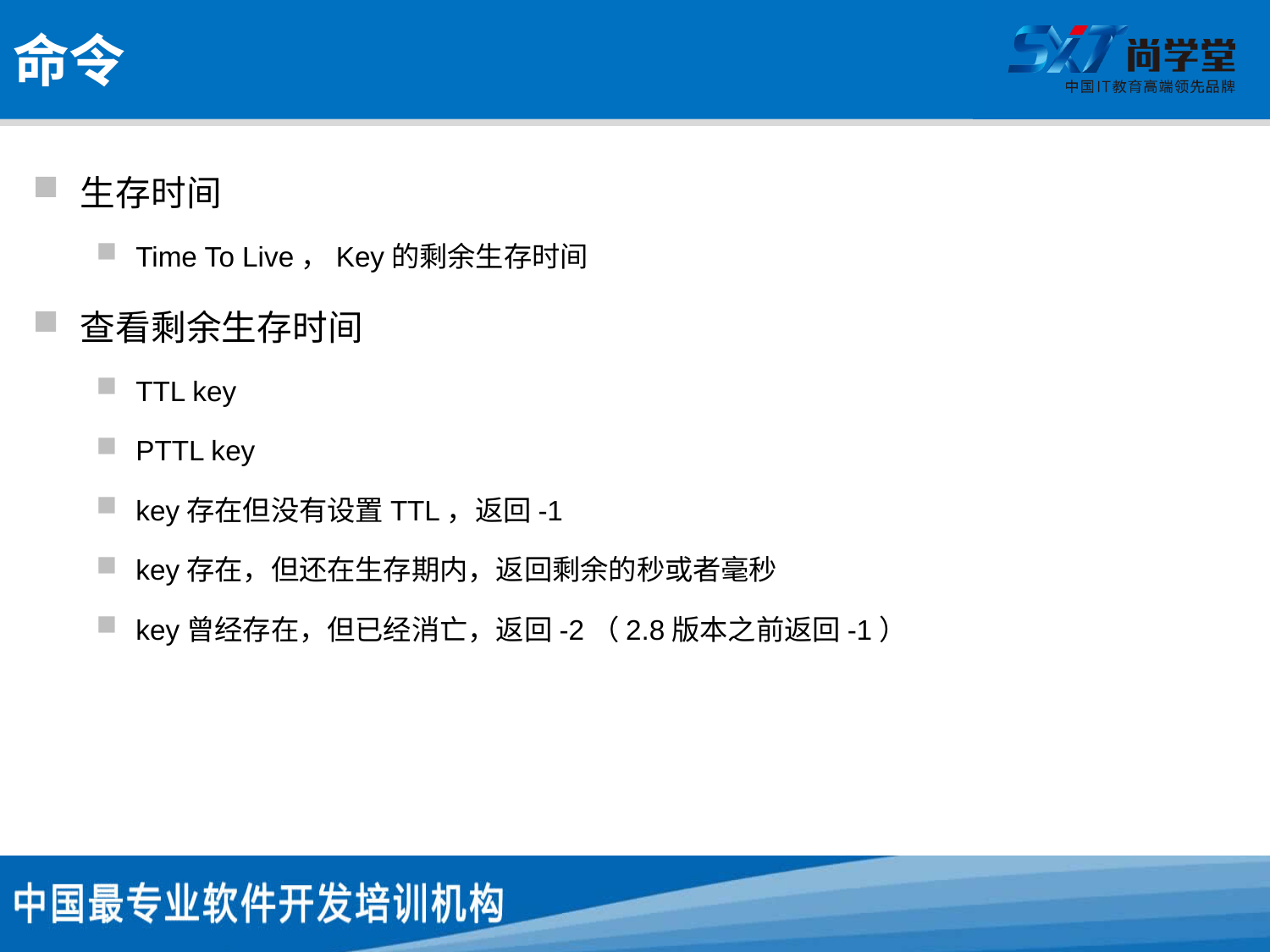

# 命令
生存时间
Time To Live，Key的剩余生存时间
查看剩余生存时间
TTL key
PTTL key
key存在但没有设置TTL，返回-1
key存在，但还在生存期内，返回剩余的秒或者毫秒
key曾经存在，但已经消亡，返回-2（2.8版本之前返回-1）